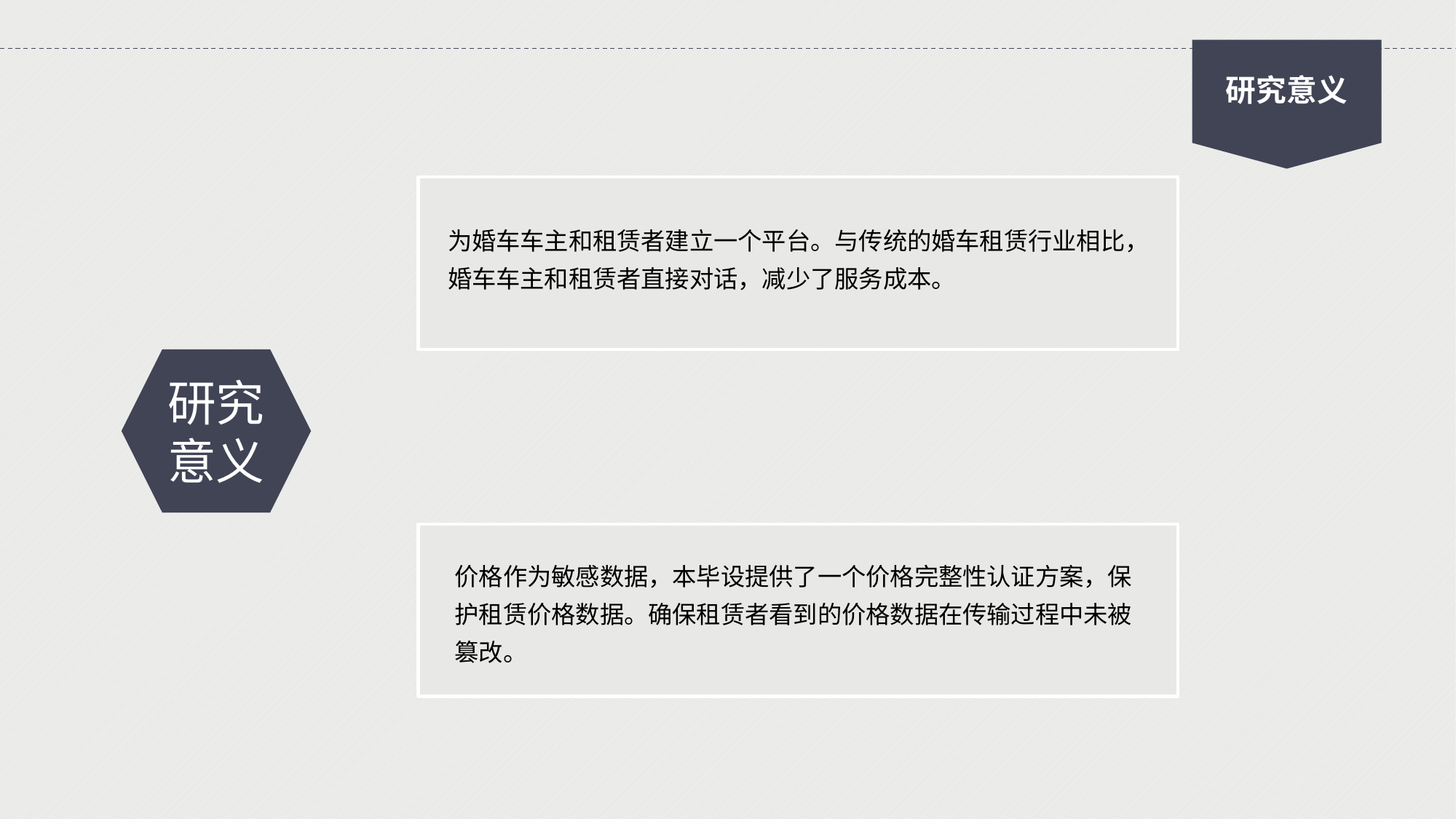

研究意义

为婚车车主和租赁者建立一个平台。与传统的婚车租赁行业相比，婚车车主和租赁者直接对话，减少了服务成本。
研究意义

价格作为敏感数据，本毕设提供了一个价格完整性认证方案，保护租赁价格数据。确保租赁者看到的价格数据在传输过程中未被篡改。